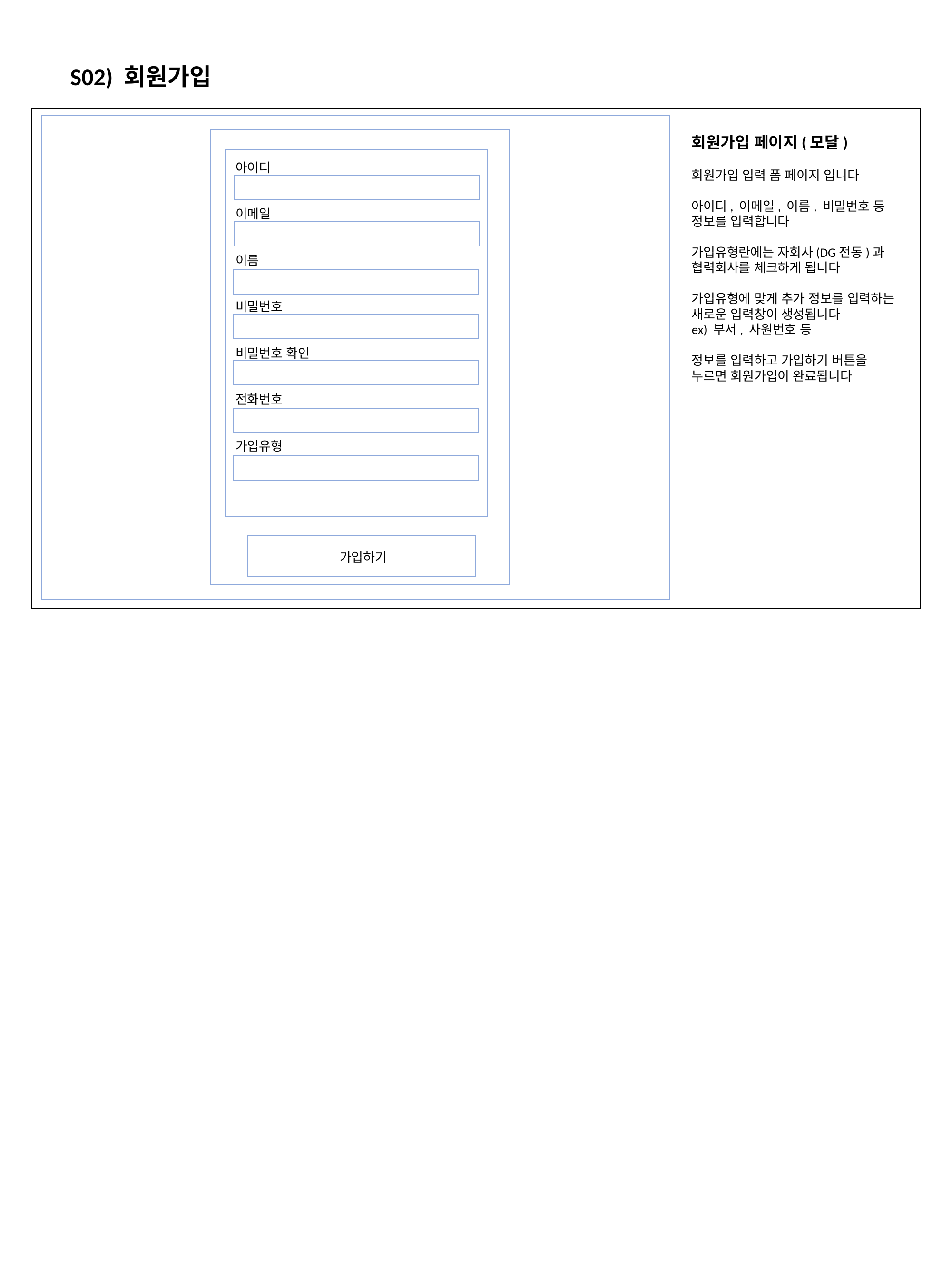

S02) 회원가입

회원가입 페이지(모달)

회원가입 입력 폼 페이지 입니다

아이디, 이메일, 이름, 비밀번호 등
정보를 입력합니다

가입유형란에는 자회사(DG전동)과
협력회사를 체크하게 됩니다

가입유형에 맞게 추가 정보를 입력하는 새로운 입력창이 생성됩니다
ex) 부서, 사원번호 등

정보를 입력하고 가입하기 버튼을 누르면 회원가입이 완료됩니다

아이디

이메일

이름

비밀번호

비밀번호 확인

전화번호

가입유형

가입하기